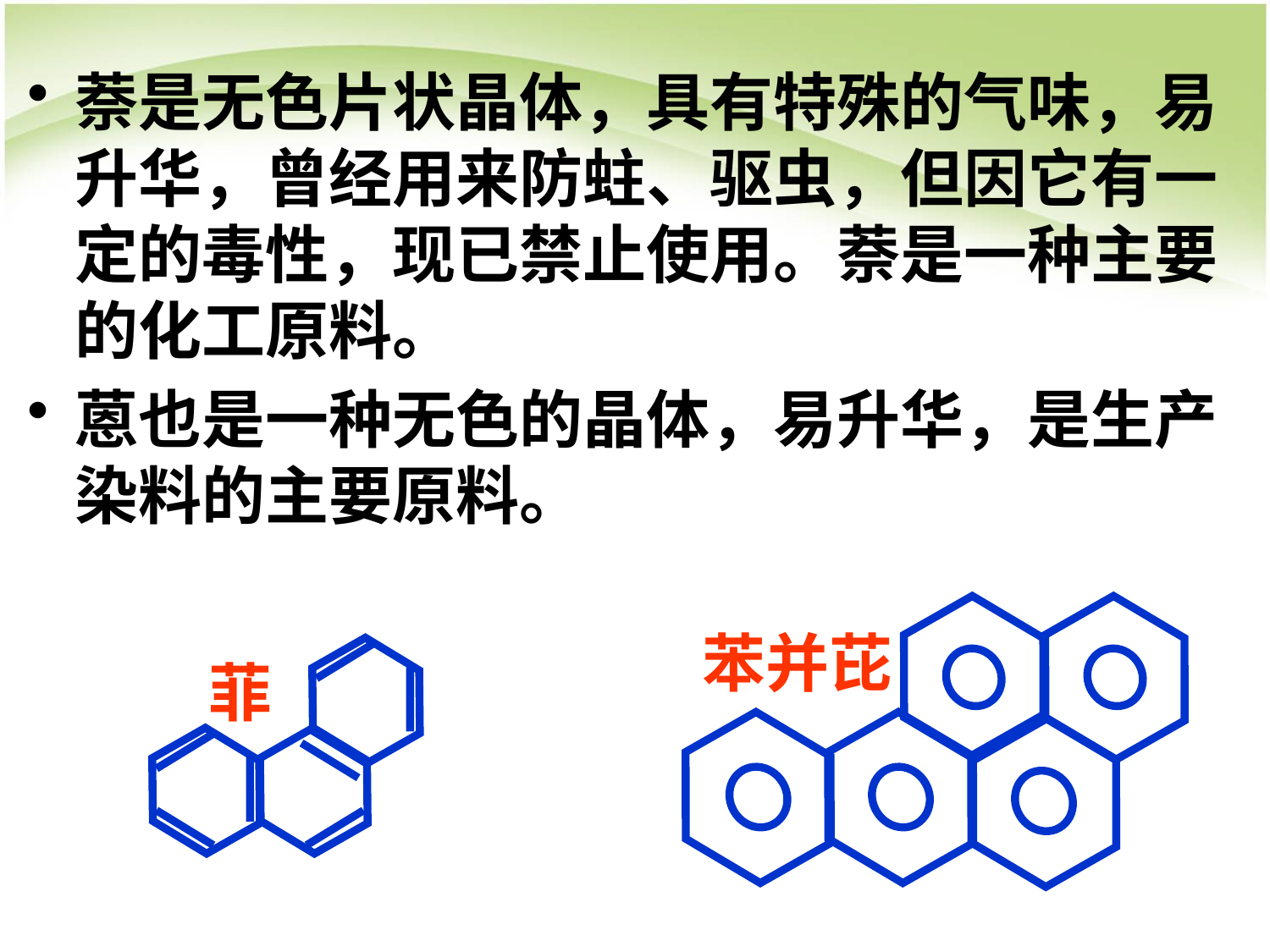

萘是无色片状晶体，具有特殊的气味，易升华，曾经用来防蛀、驱虫，但因它有一定的毒性，现已禁止使用。萘是一种主要的化工原料。
蒽也是一种无色的晶体，易升华，是生产染料的主要原料。
苯并芘

菲